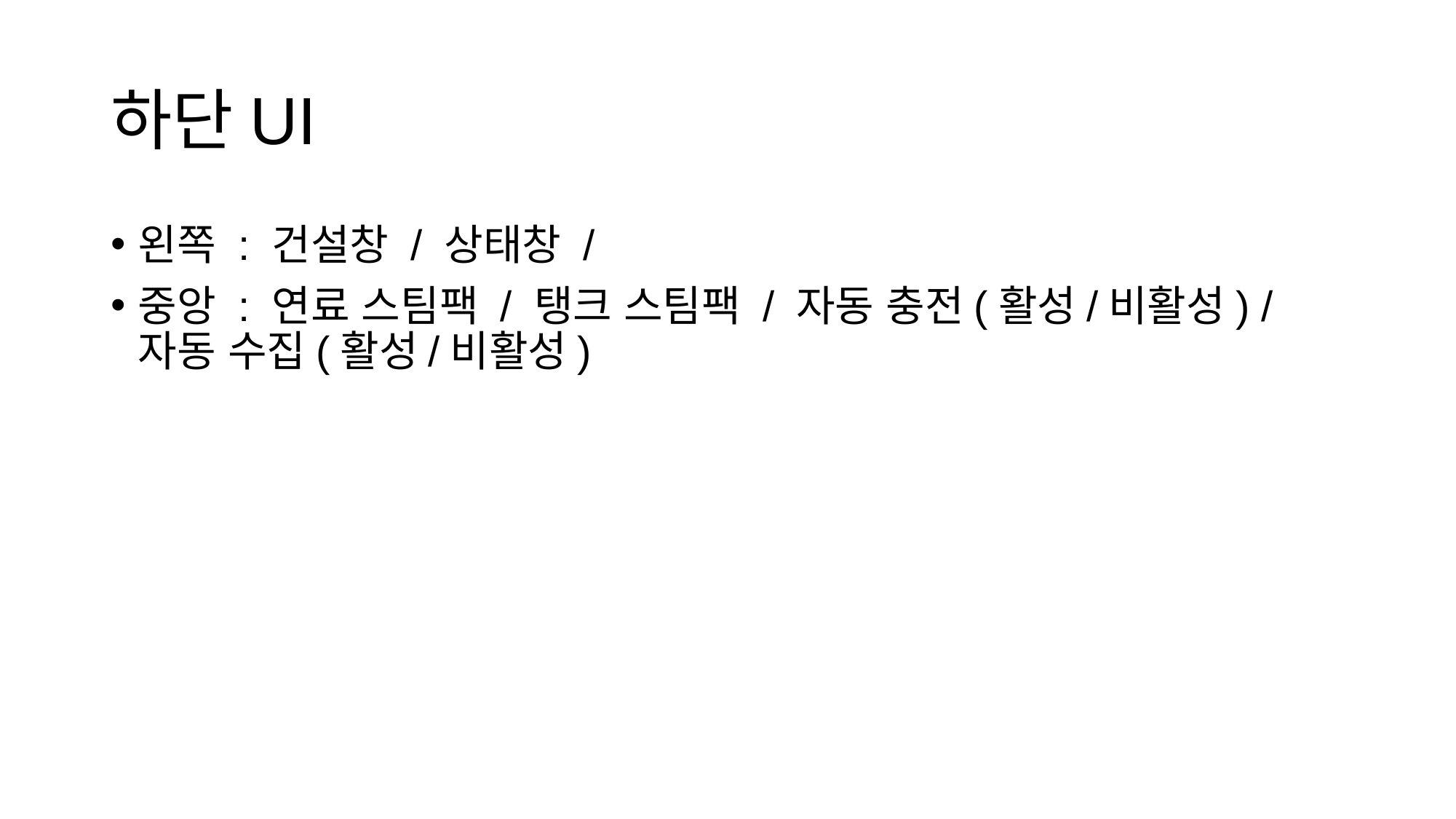

# 하단UI
왼쪽 : 건설창 / 상태창 /
중앙 : 연료 스팀팩 / 탱크 스팀팩 / 자동 충전(활성/비활성) / 자동 수집(활성/비활성)